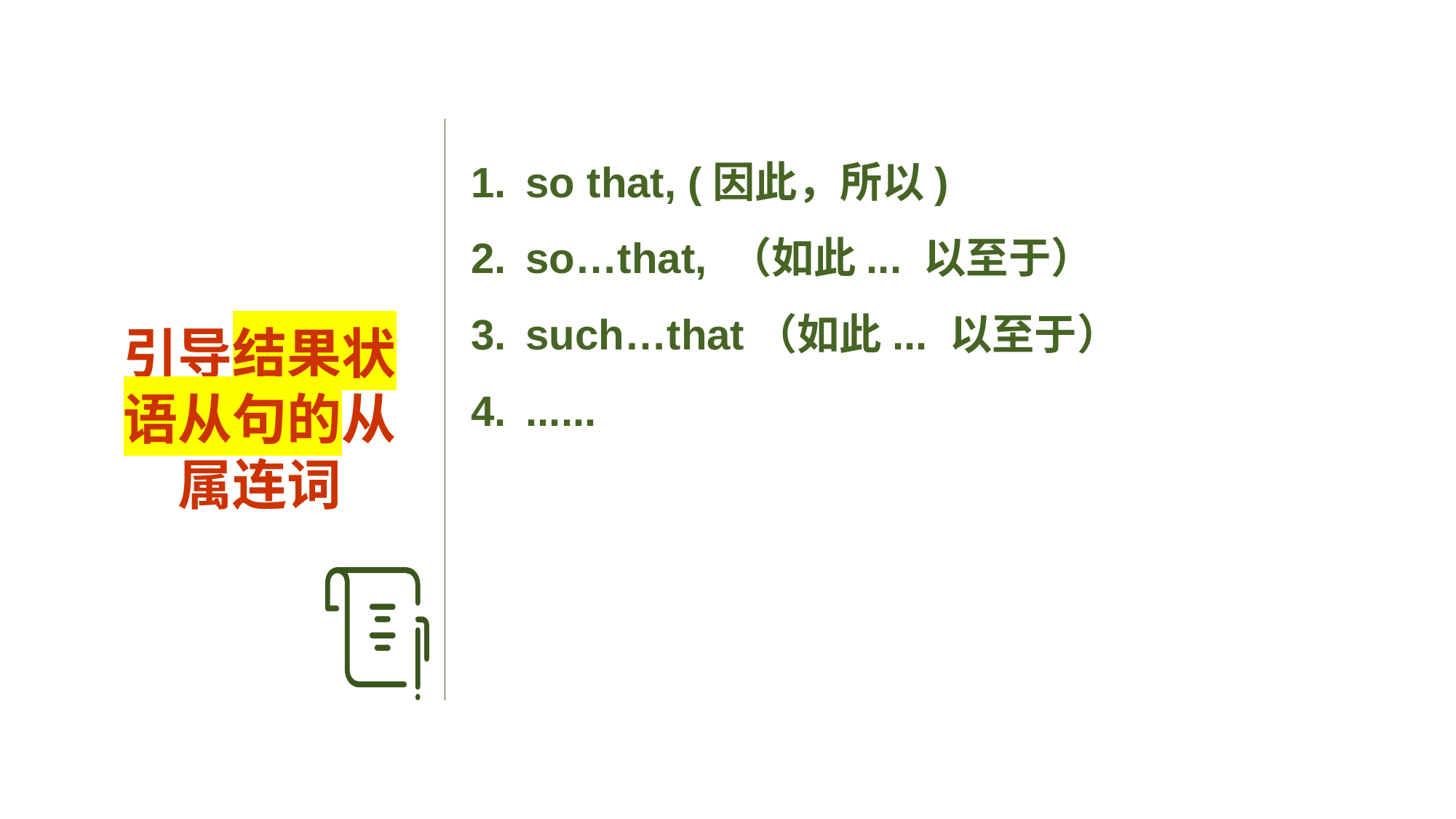

so that, (因此，所以)
so…that, （如此... 以至于）
such…that（如此... 以至于）
......

引导结果状语从句的从属连词